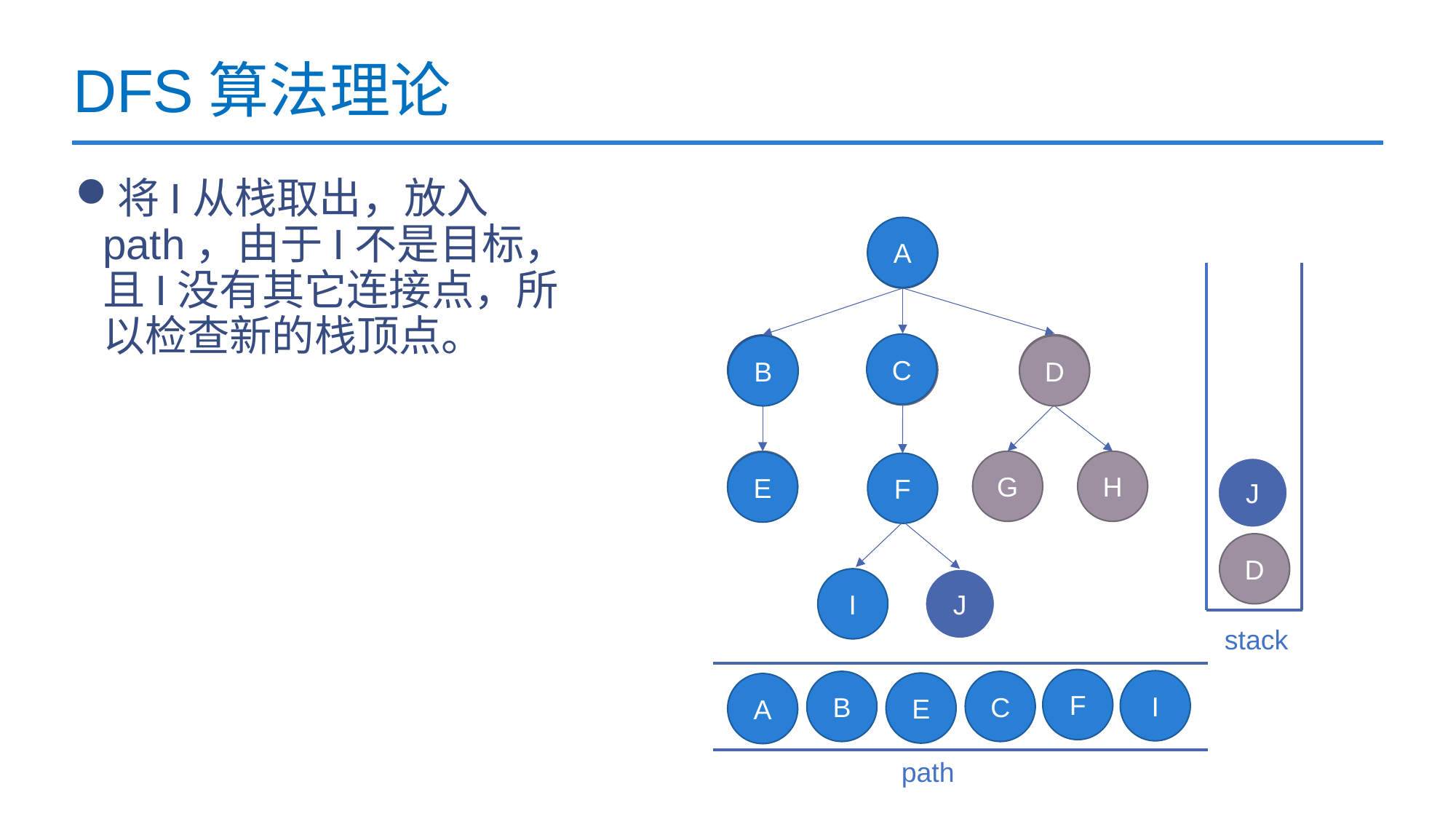

# DFS算法理论
将I从栈取出，放入path，由于I不是目标，且I没有其它连接点，所以检查新的栈顶点。

A
A
C
D
B
C
B
D
H
E
G
E
F
J
D
I
J
stack
F
I
B
C
E
A
path